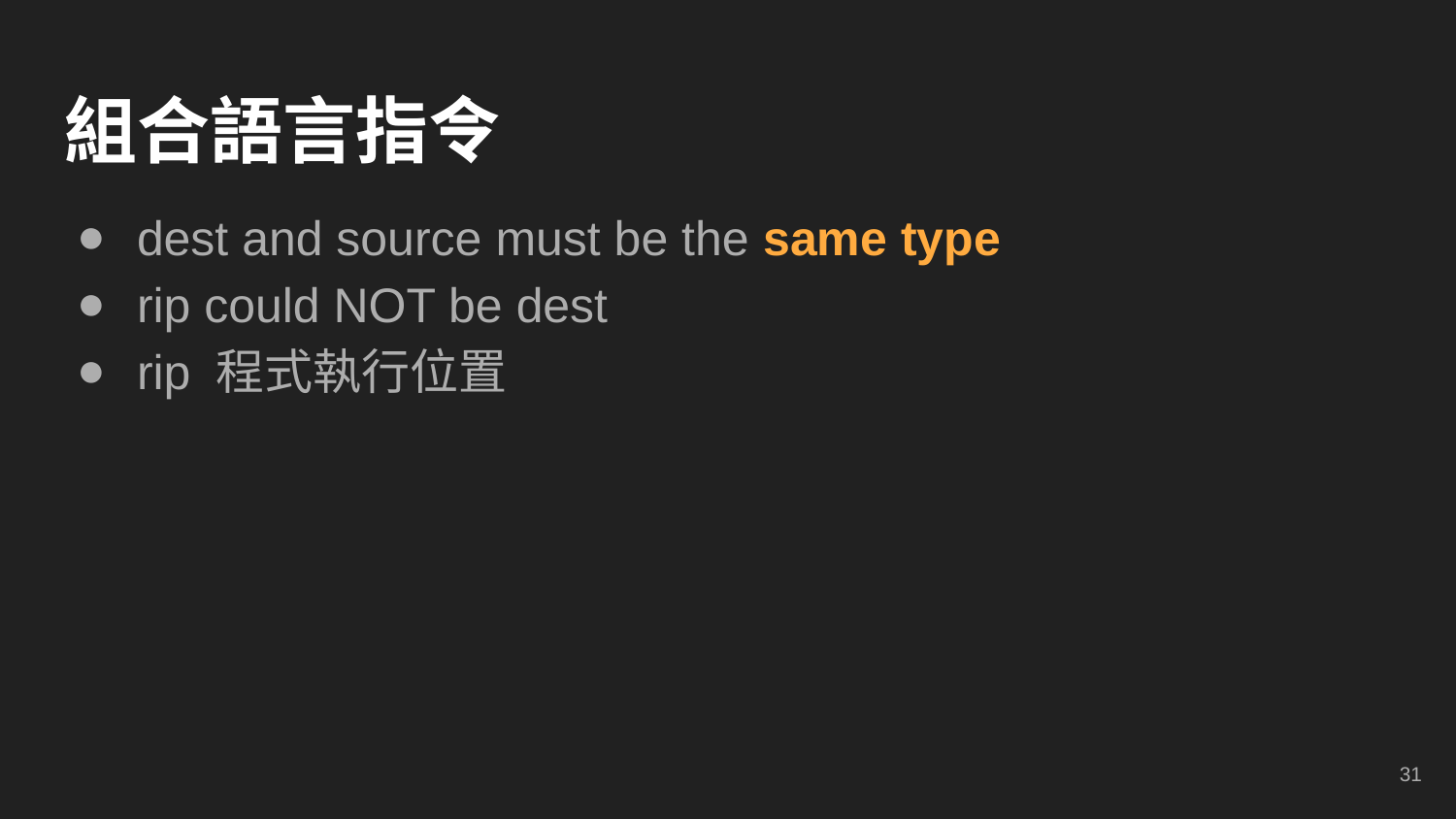

# 組合語言指令
dest and source must be the same type
rip could NOT be dest
rip 程式執行位置
31